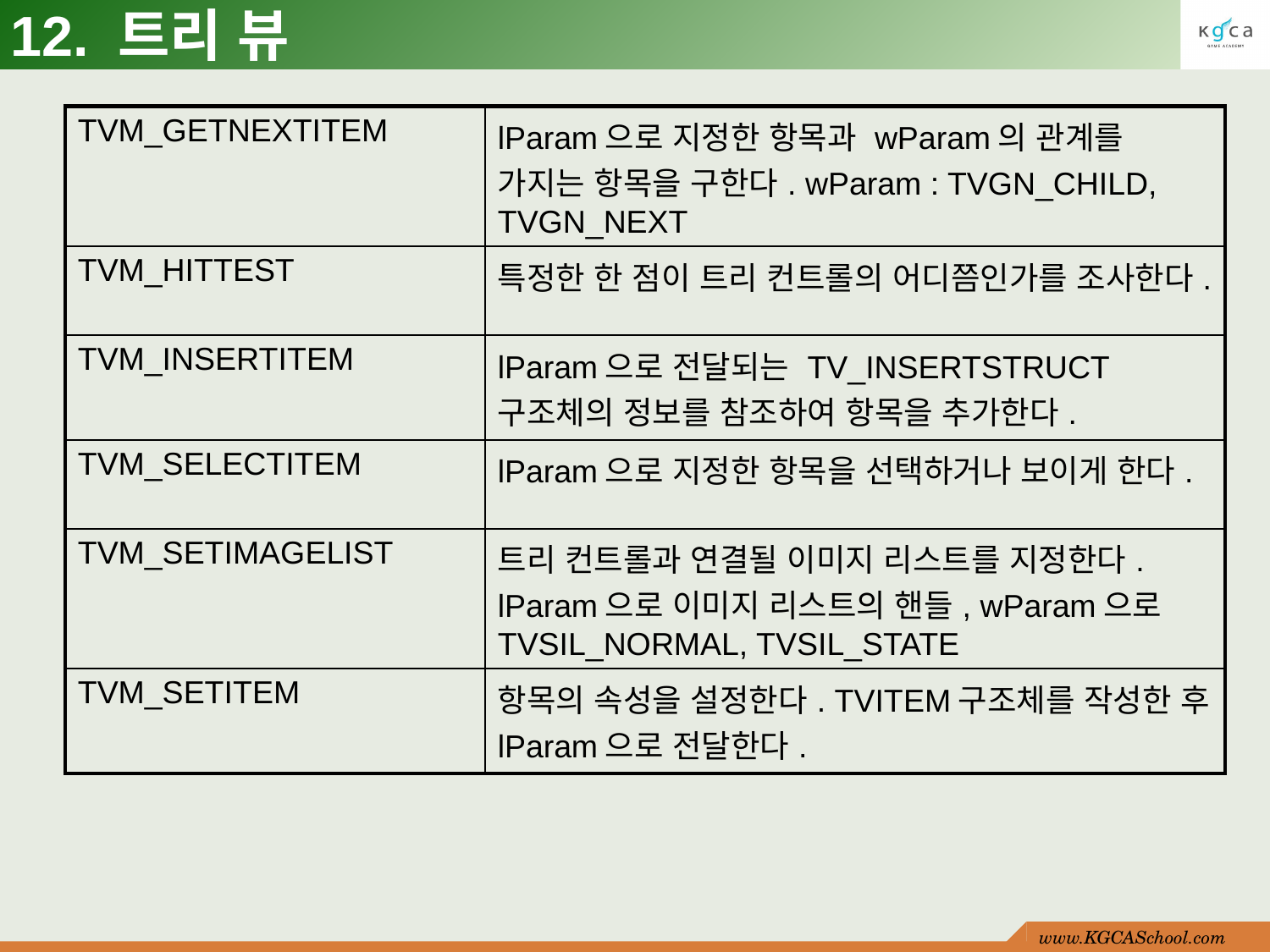

# 12. 트리 뷰
| TVM\_GETNEXTITEM | lParam으로 지정한 항목과 wParam의 관계를 가지는 항목을 구한다. wParam : TVGN\_CHILD, TVGN\_NEXT |
| --- | --- |
| TVM\_HITTEST | 특정한 한 점이 트리 컨트롤의 어디쯤인가를 조사한다. |
| TVM\_INSERTITEM | lParam으로 전달되는 TV\_INSERTSTRUCT구조체의 정보를 참조하여 항목을 추가한다. |
| TVM\_SELECTITEM | lParam으로 지정한 항목을 선택하거나 보이게 한다. |
| TVM\_SETIMAGELIST | 트리 컨트롤과 연결될 이미지 리스트를 지정한다. lParam으로 이미지 리스트의 핸들, wParam으로 TVSIL\_NORMAL, TVSIL\_STATE |
| TVM\_SETITEM | 항목의 속성을 설정한다. TVITEM구조체를 작성한 후 lParam으로 전달한다. |